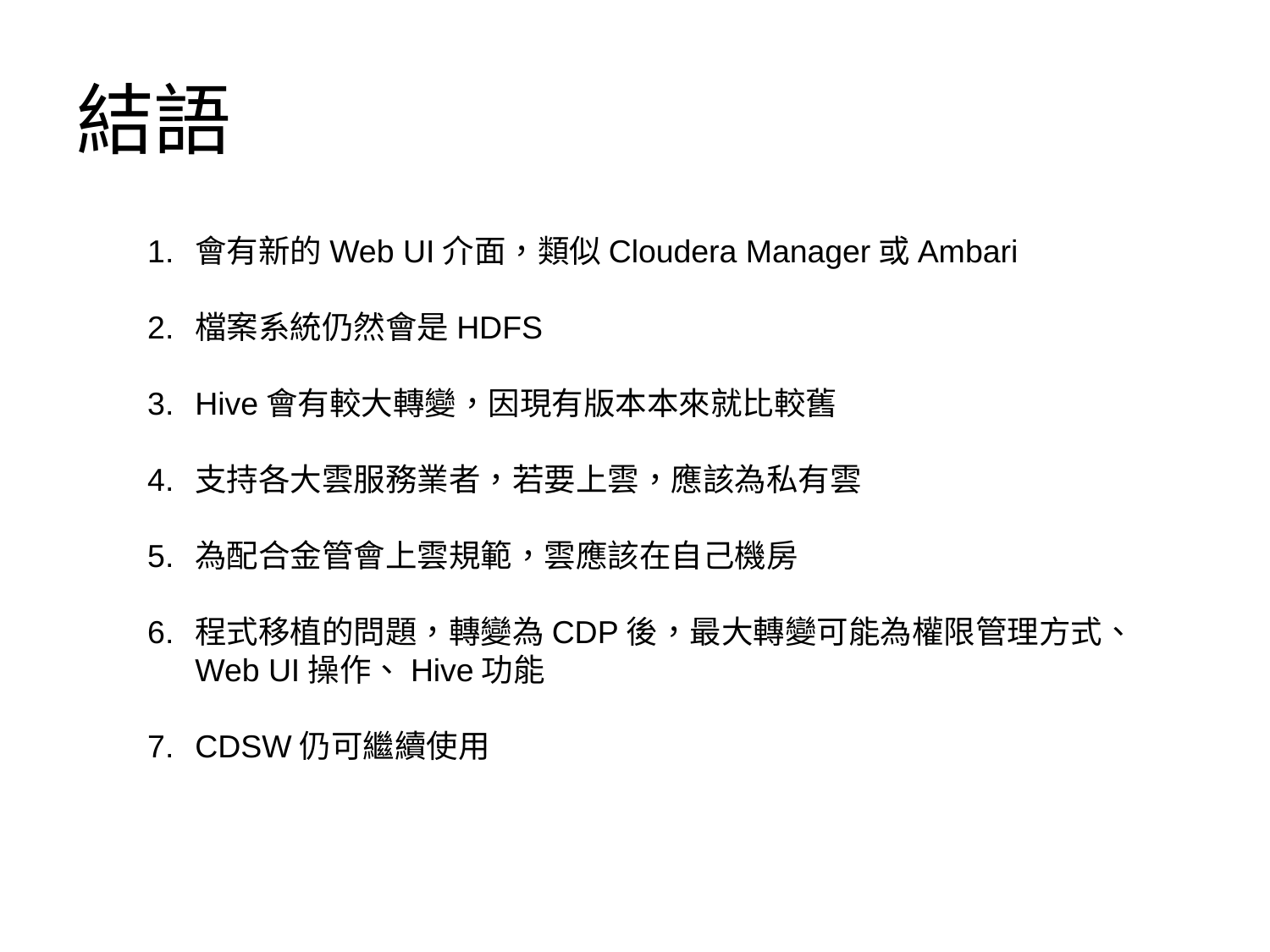

結語
會有新的Web UI介面，類似Cloudera Manager或Ambari

檔案系統仍然會是HDFS

Hive會有較大轉變，因現有版本本來就比較舊

支持各大雲服務業者，若要上雲，應該為私有雲

為配合金管會上雲規範，雲應該在自己機房

程式移植的問題，轉變為CDP後，最大轉變可能為權限管理方式、Web UI操作、Hive功能

CDSW仍可繼續使用